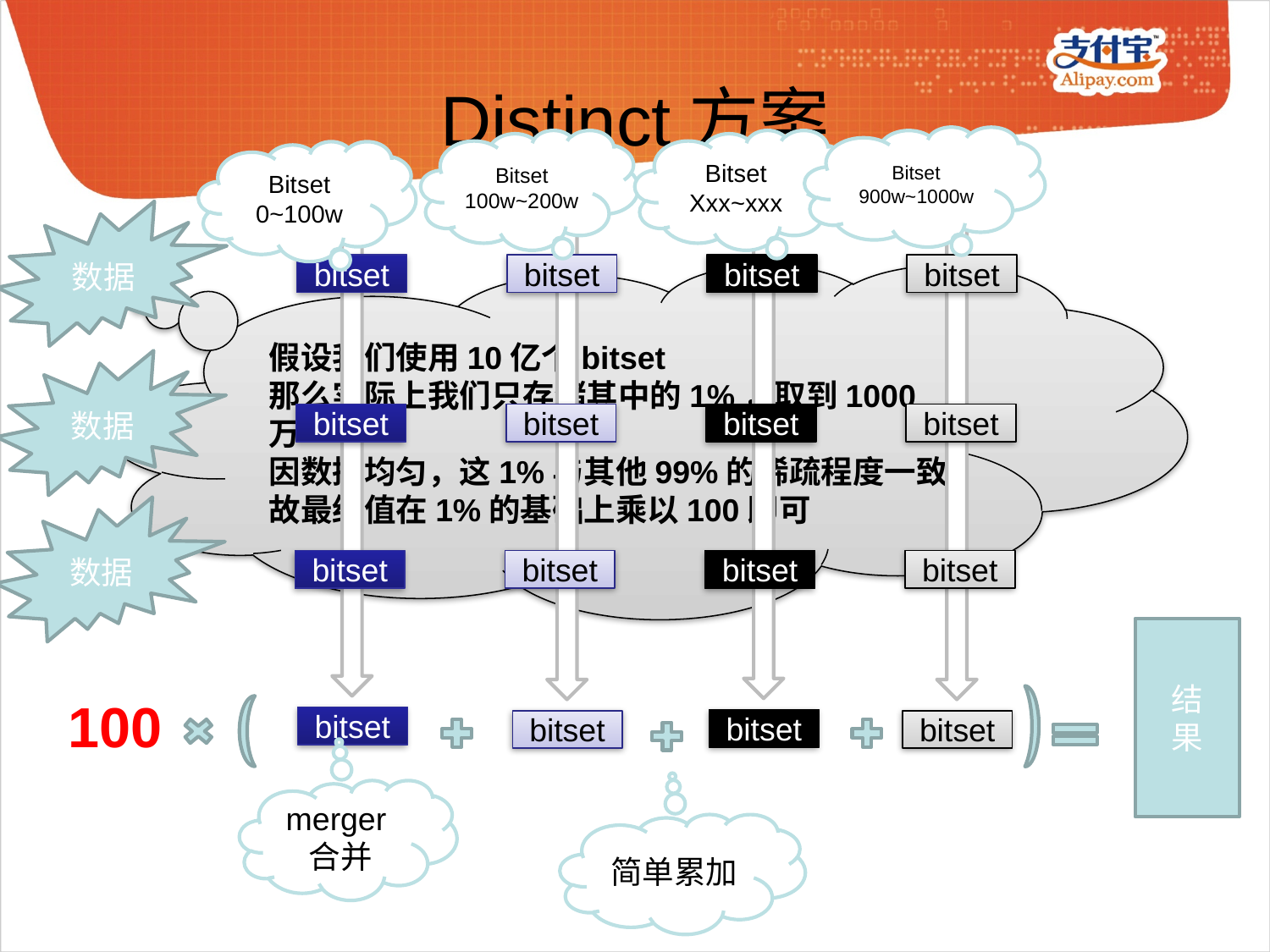

# Distinct方案
Bitset
900w~1000w
Bitset
100w~200w
Bitset
Xxx~xxx
Bitset
0~100w
数据

bitset
bitset
bitset
bitset
假设我们使用10亿个bitset
那么实际上我们只存储其中的1%，取到1000万
因数据均匀，这1%与其他99%的稀疏程度一致
故最终值在1%的基础上乘以100即可
数据
bitset
bitset
bitset
bitset
数据
bitset
bitset
bitset
bitset
结
果
100

bitset
bitset
bitset
bitset

merger
合并
简单累加